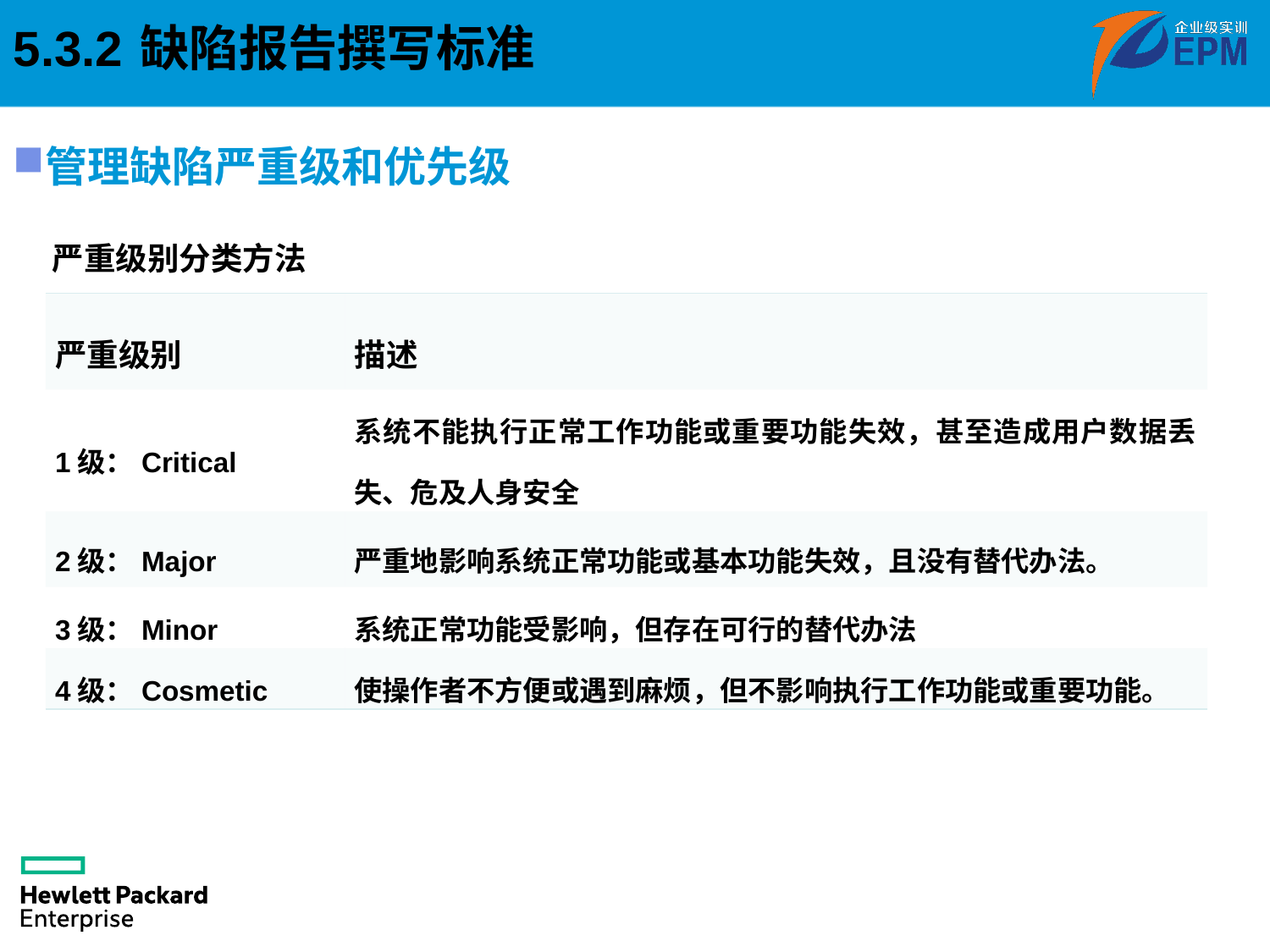

# 5.3.2	缺陷报告撰写标准
管理缺陷严重级和优先级

严重级别分类方法
| 严重级别 | 描述 |
| --- | --- |
| 1级：Critical | 系统不能执行正常工作功能或重要功能失效，甚至造成用户数据丢失、危及人身安全 |
| 2级：Major | 严重地影响系统正常功能或基本功能失效，且没有替代办法。 |
| 3级：Minor | 系统正常功能受影响，但存在可行的替代办法 |
| 4级：Cosmetic | 使操作者不方便或遇到麻烦，但不影响执行工作功能或重要功能。 |